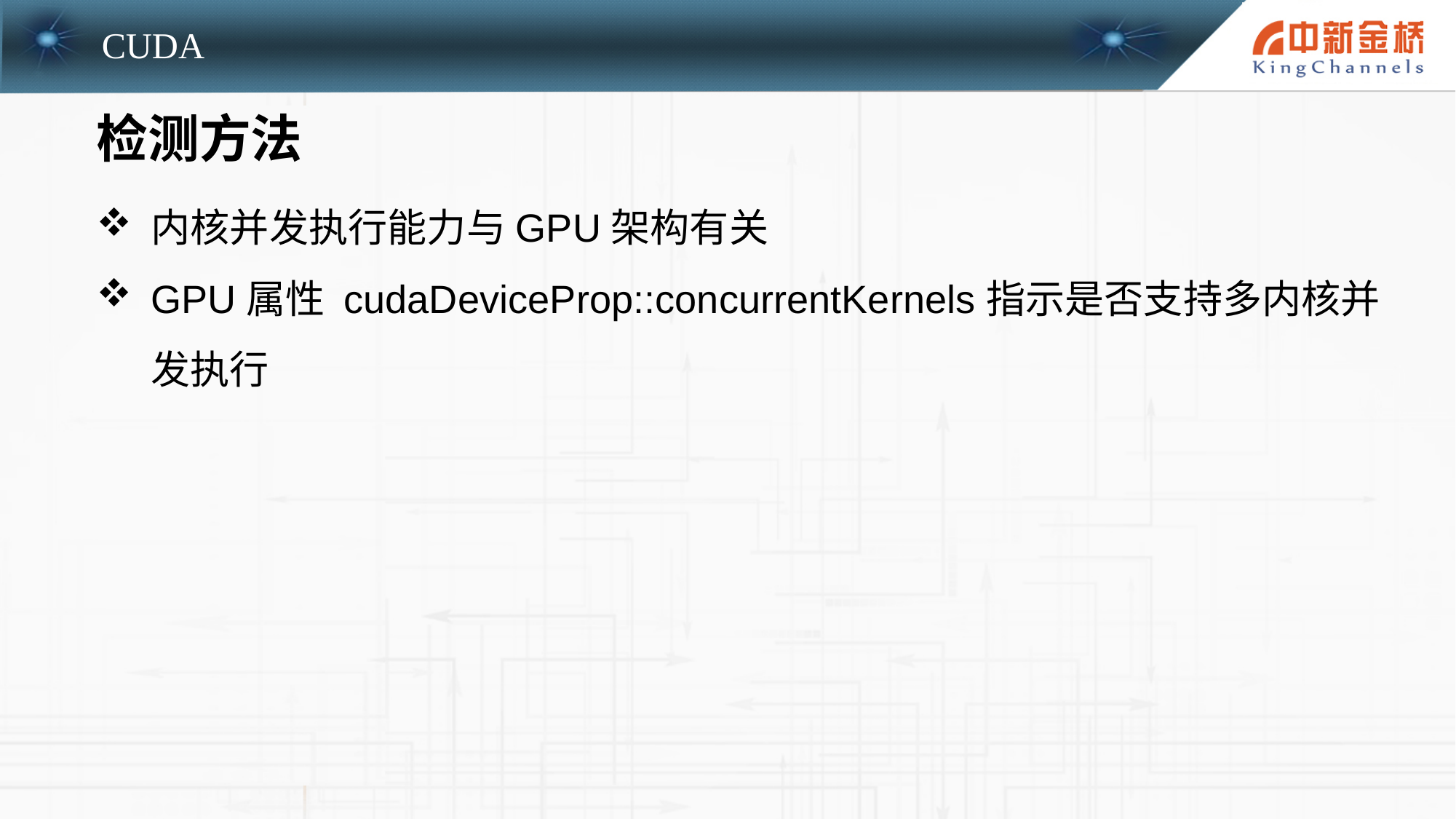

检测方法
内核并发执行能力与GPU架构有关
GPU属性 cudaDeviceProp::concurrentKernels指示是否支持多内核并发执行